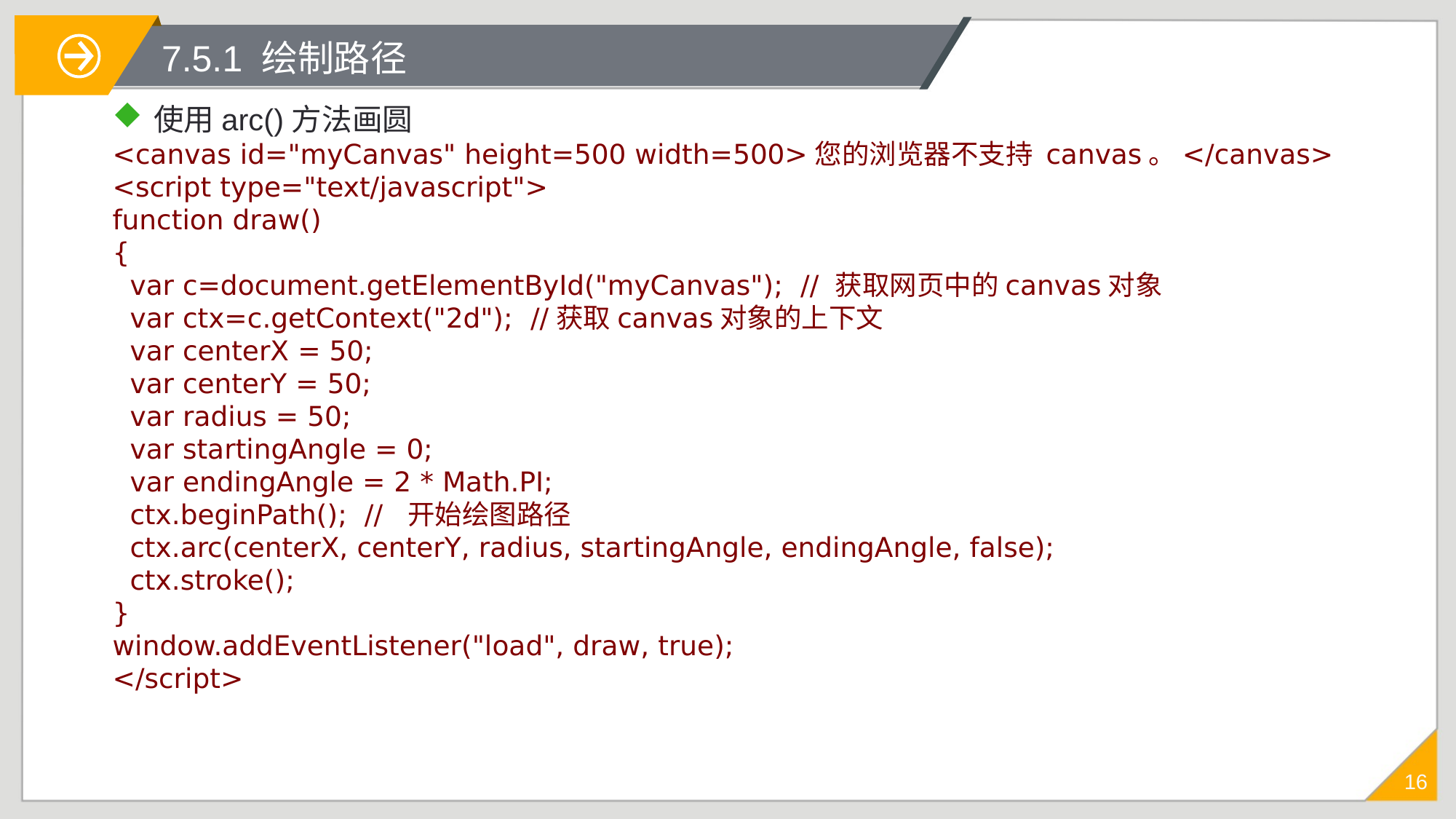

# 7.5.1 绘制路径
使用arc()方法画圆
<canvas id="myCanvas" height=500 width=500>您的浏览器不支持 canvas。</canvas>
<script type="text/javascript">
function draw()
{
  var c=document.getElementById("myCanvas");  // 获取网页中的canvas对象
  var ctx=c.getContext("2d");  //获取canvas对象的上下文
  var centerX = 50;
  var centerY = 50;
  var radius = 50;
  var startingAngle = 0;
  var endingAngle = 2 * Math.PI;
  ctx.beginPath();  //  开始绘图路径
  ctx.arc(centerX, centerY, radius, startingAngle, endingAngle, false);
  ctx.stroke();
}
window.addEventListener("load", draw, true);
</script>